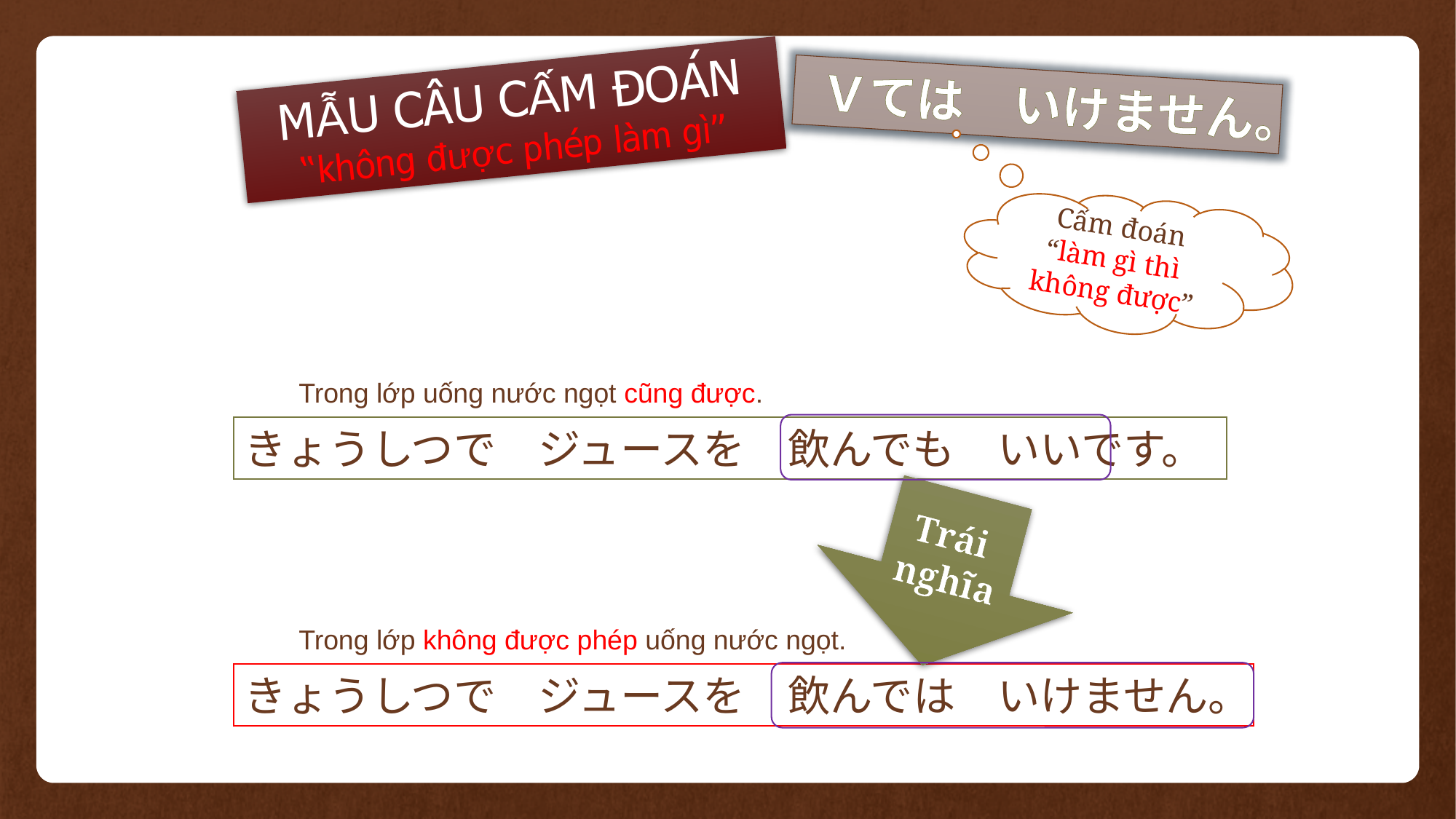

MẪU CÂU CẤM ĐOÁN
“không được phép làm gì”
Ｖては　いけません。
Cấm đoán
“làm gì thì
không được”
Trong lớp uống nước ngọt cũng được.

きょうしつで　ジュースを　飲んでも　いいです。
Trái
nghĩa
Trong lớp không được phép uống nước ngọt.

きょうしつで　ジュースを　飲んでは　いけません。